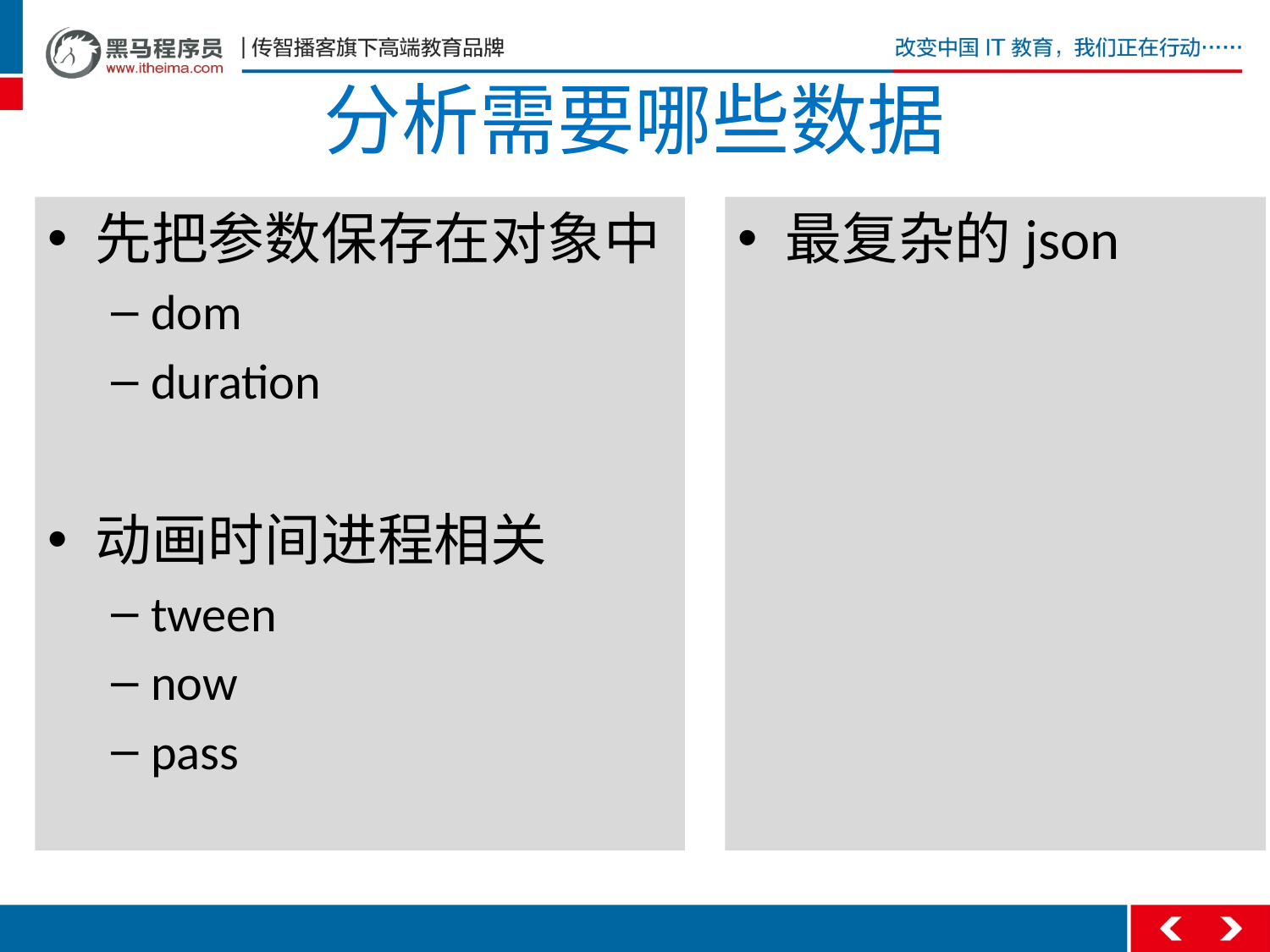

# 分析需要哪些数据
最复杂的json

先把参数保存在对象中
dom
duration

动画时间进程相关
tween
now
pass